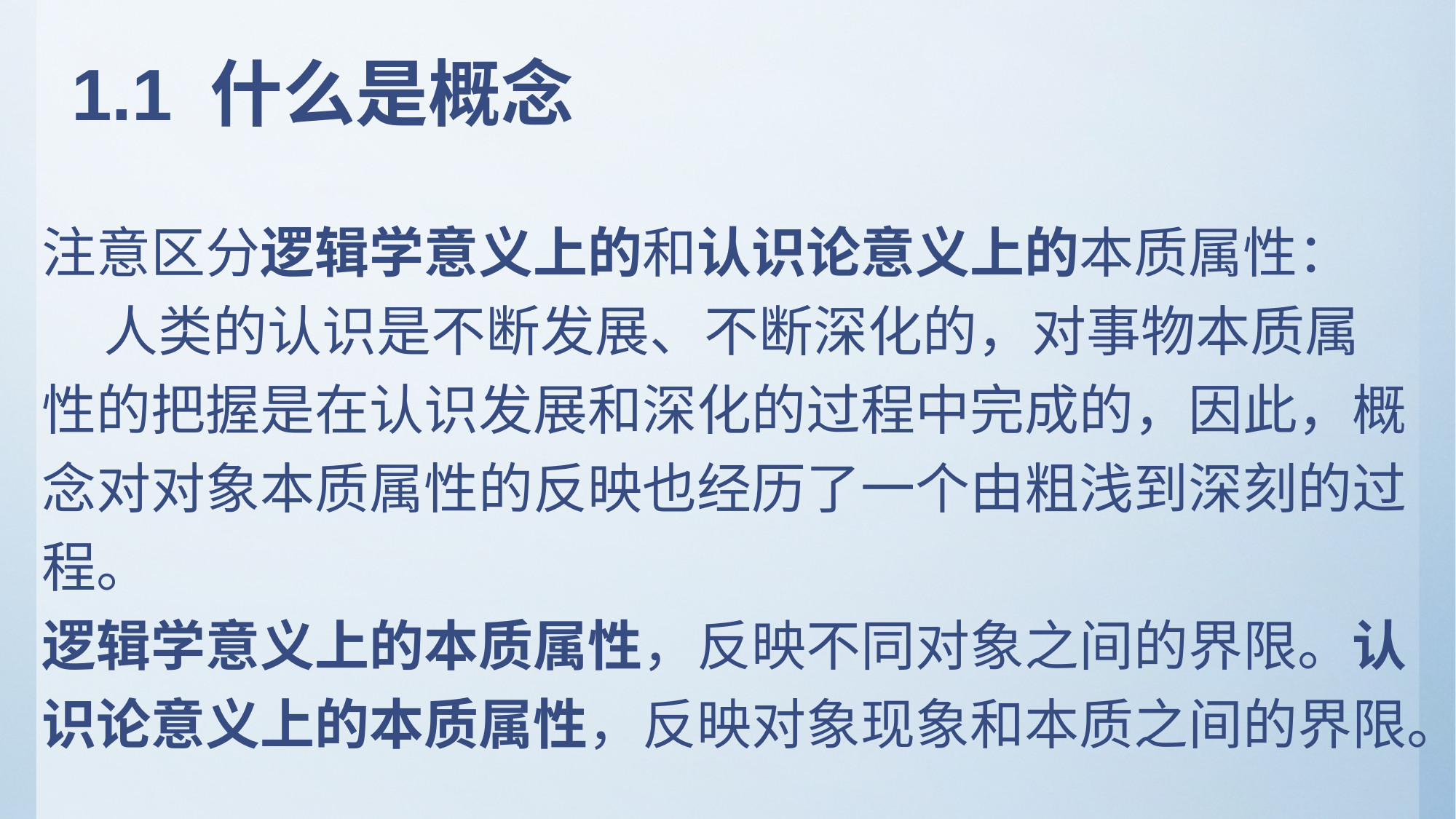

# 1.1 什么是概念

注意区分逻辑学意义上的和认识论意义上的本质属性：
    人类的认识是不断发展、不断深化的，对事物本质属性的把握是在认识发展和深化的过程中完成的，因此，概念对对象本质属性的反映也经历了一个由粗浅到深刻的过程。
逻辑学意义上的本质属性，反映不同对象之间的界限。认识论意义上的本质属性，反映对象现象和本质之间的界限。